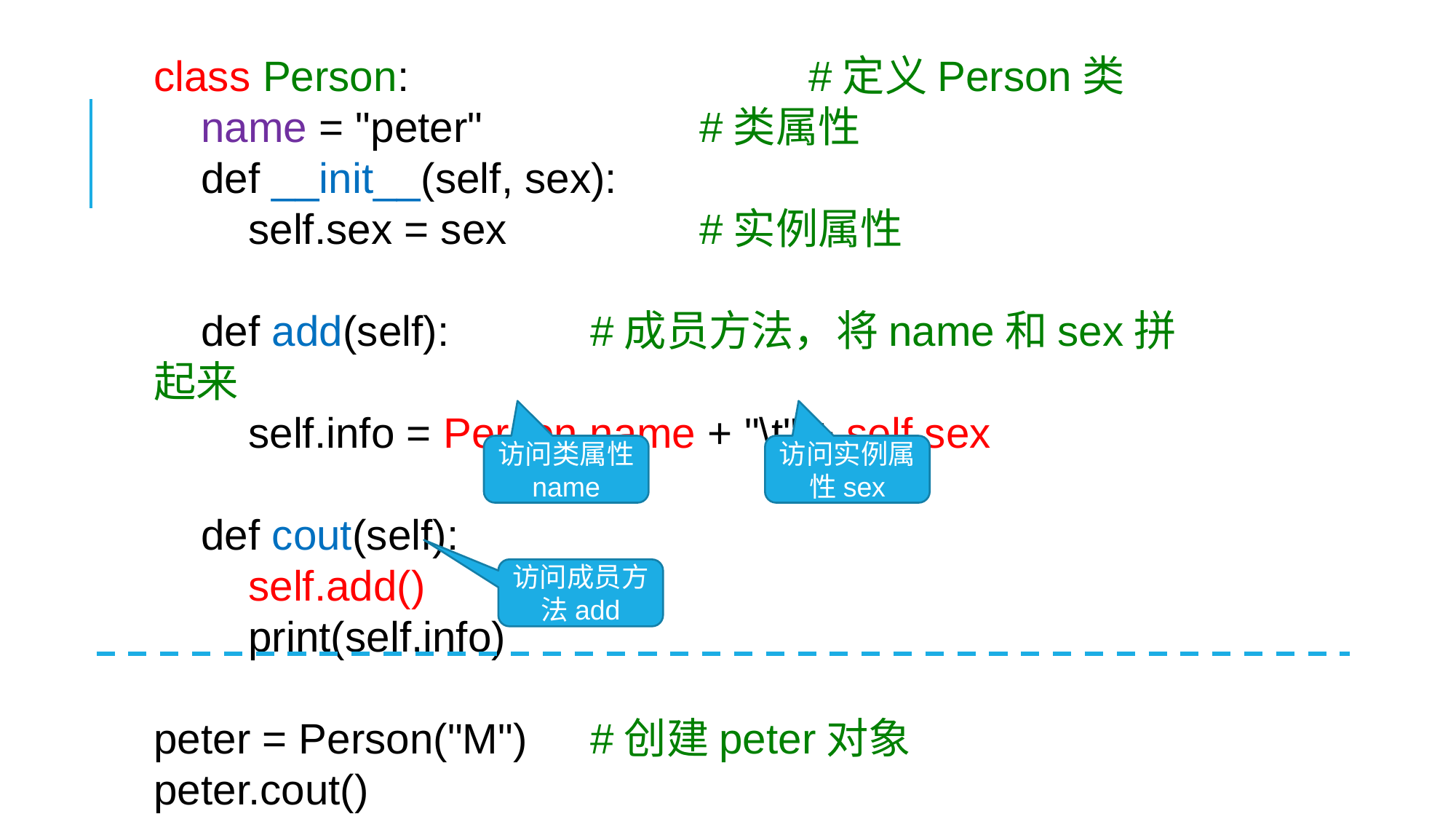

class Person:				#定义Person类
    name = "peter"		#类属性
    def __init__(self, sex):
        self.sex = sex		#实例属性

    def add(self):		#成员方法，将name和sex拼起来
        self.info = Person.name + "\t" + self.sex

    def cout(self):
        self.add()
        print(self.info)

peter = Person("M")	#创建peter对象
peter.cout()
访问类属性name
访问实例属性sex
访问成员方法add